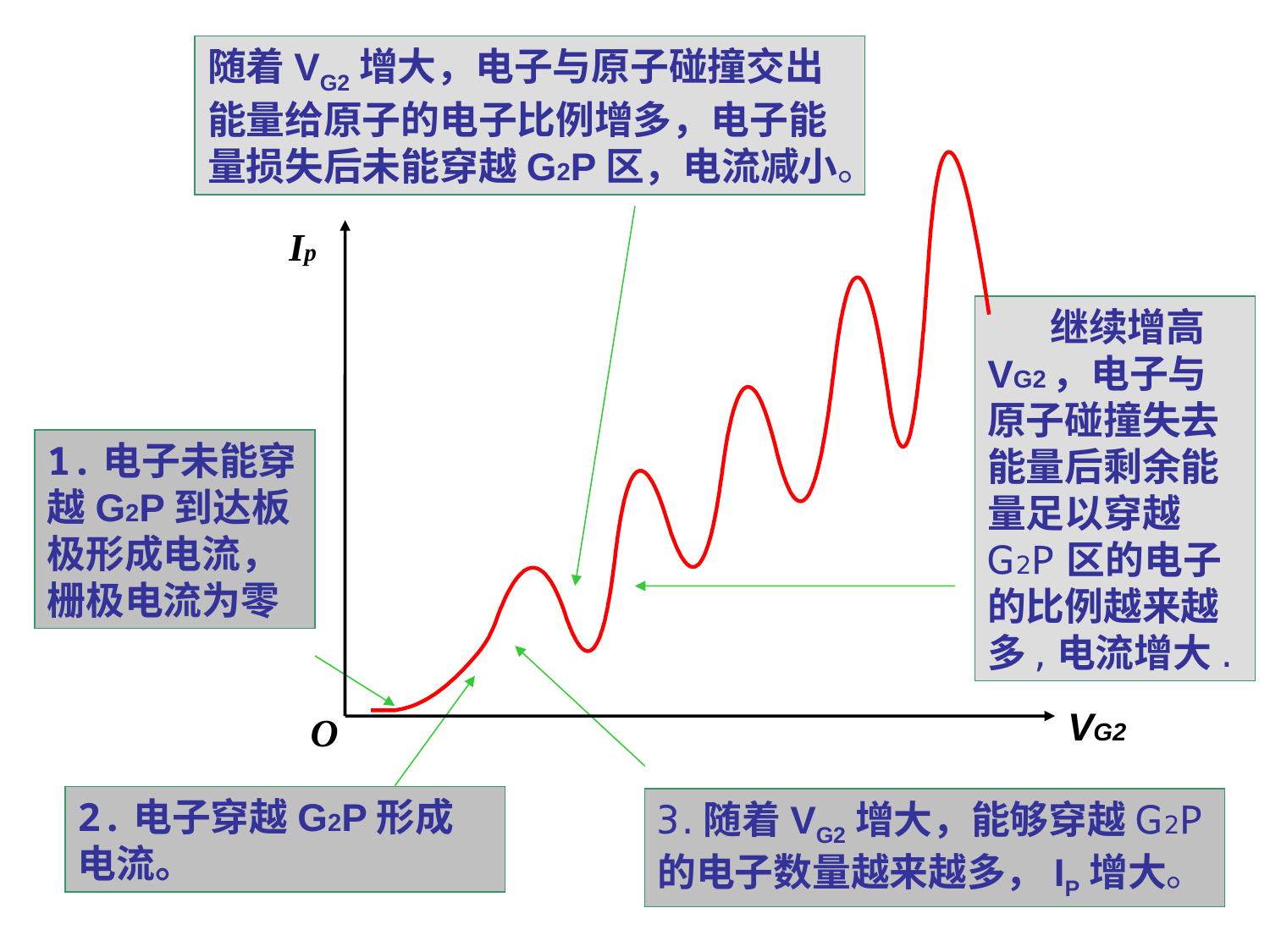

随着VG2增大，电子与原子碰撞交出能量给原子的电子比例增多，电子能量损失后未能穿越G2P区，电流减小。

Ip

      继续增高VG2，电子与原子碰撞失去能量后剩余能量足以穿越G2P区的电子的比例越来越多,电流增大.
1.电子未能穿越G2P到达板极形成电流，栅极电流为零

VG2
O

2.电子穿越G2P形成电流。
3.随着VG2增大，能够穿越G2P的电子数量越来越多，IP增大。